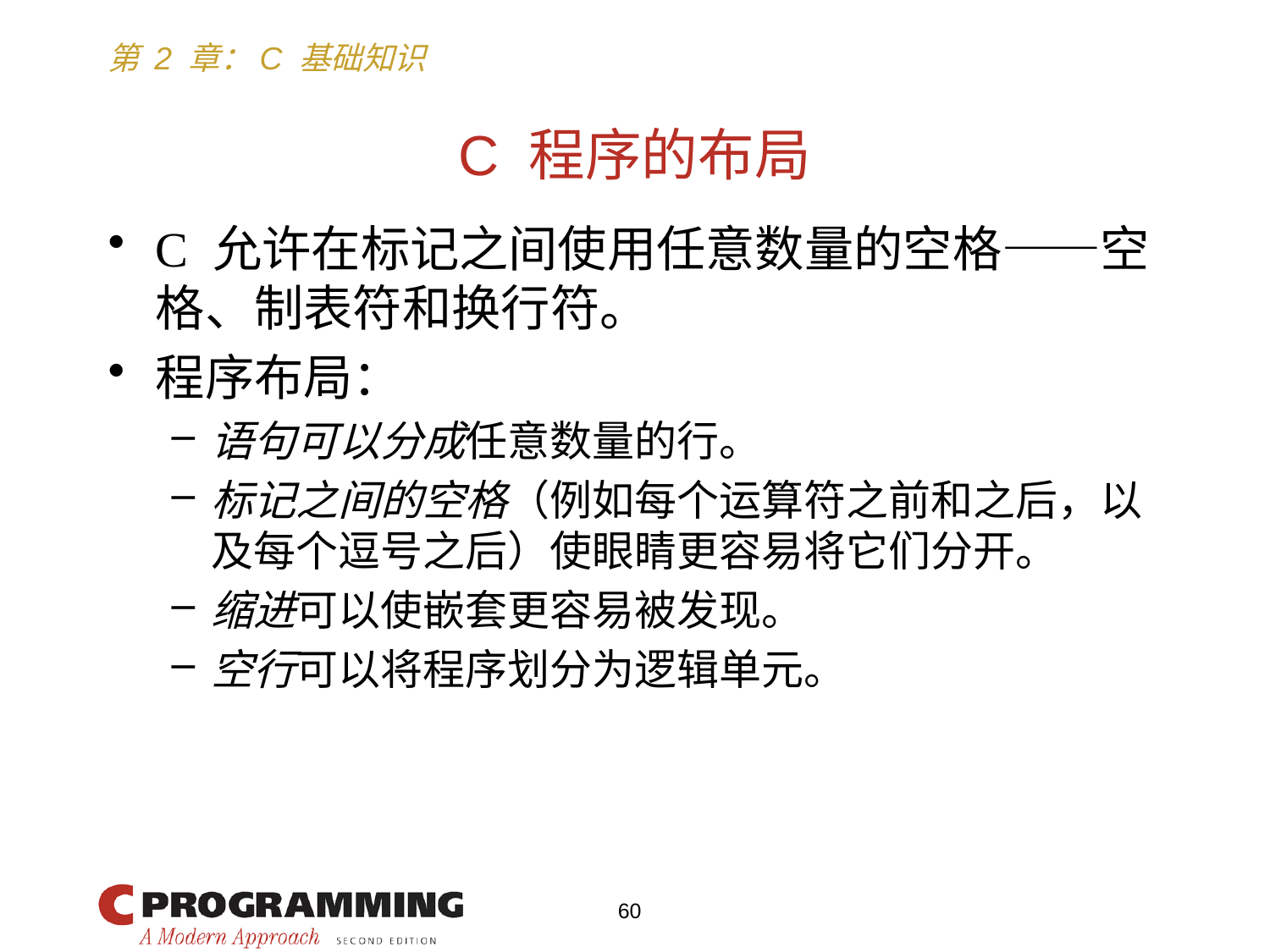

# C 程序的布局
C 允许在标记之间使用任意数量的空格——空格、制表符和换行符。
程序布局：
语句可以分成任意数量的行。
标记之间的空格（例如每个运算符之前和之后，以及每个逗号之后）使眼睛更容易将它们分开。
缩进可以使嵌套更容易被发现。
空行可以将程序划分为逻辑单元。

60